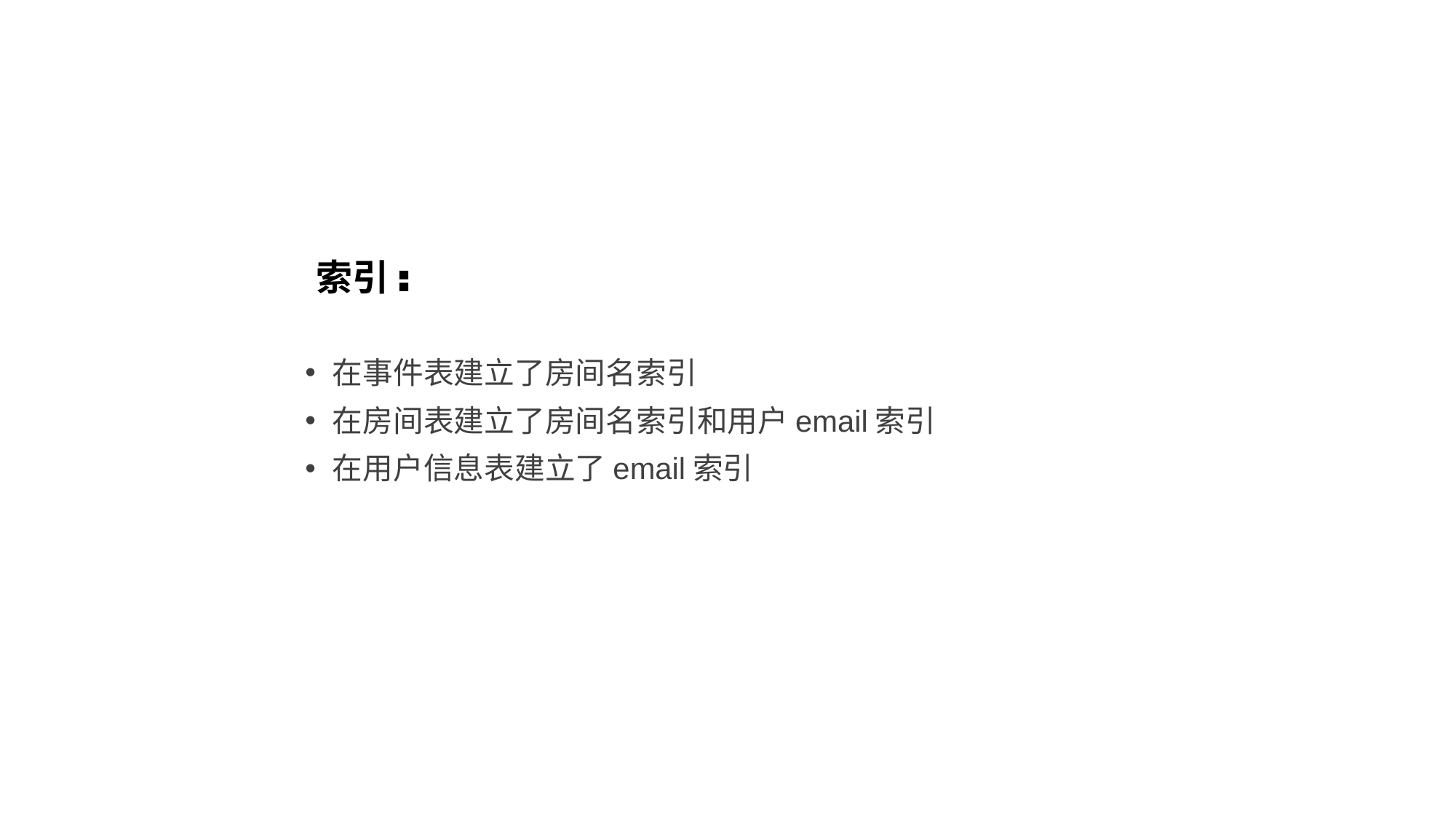

# 索引:
在事件表建立了房间名索引
在房间表建立了房间名索引和用户email索引
在用户信息表建立了email索引